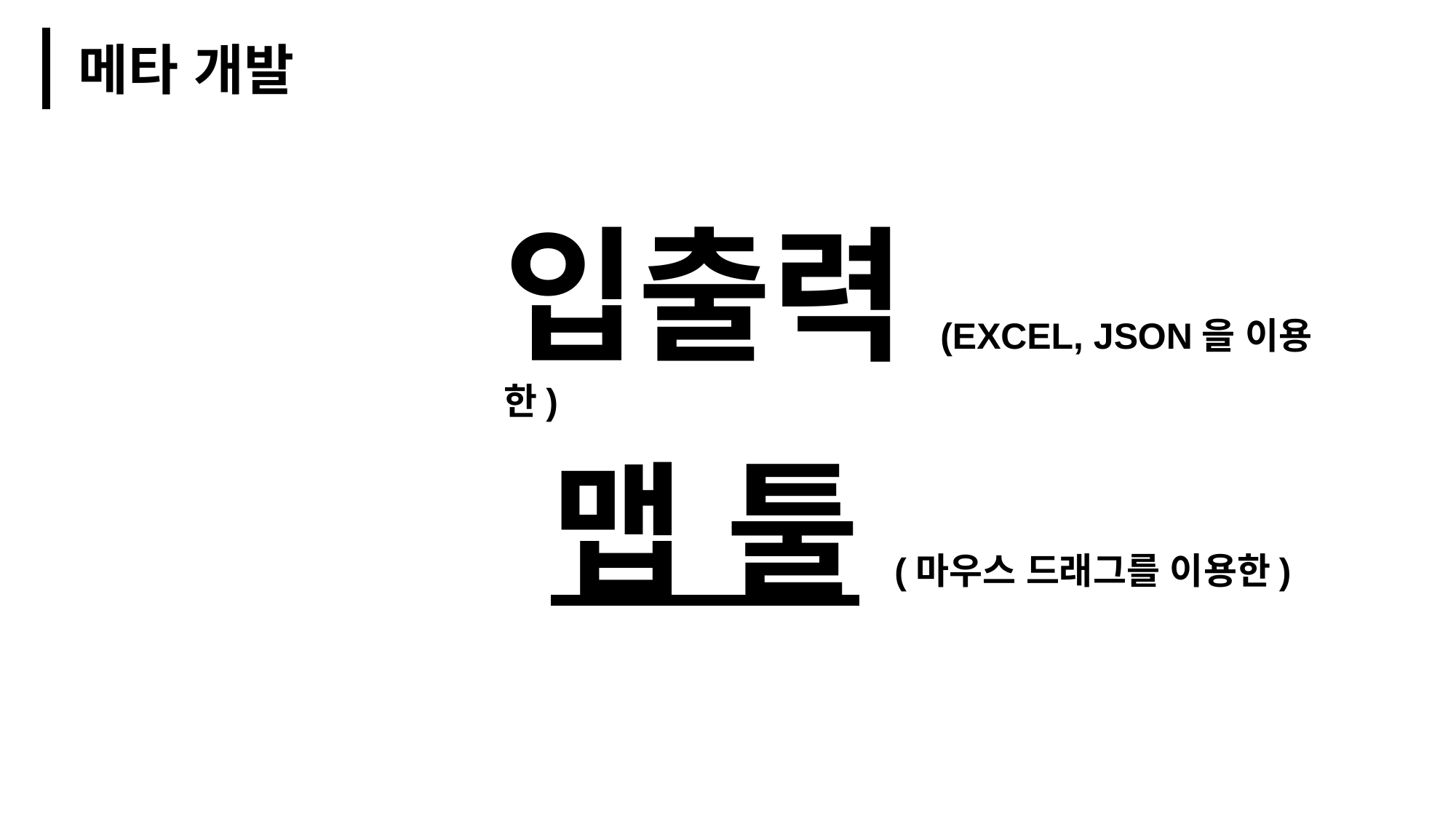

메타 개발
입출력(EXCEL, JSON을 이용한)
맵 툴(마우스 드래그를 이용한)